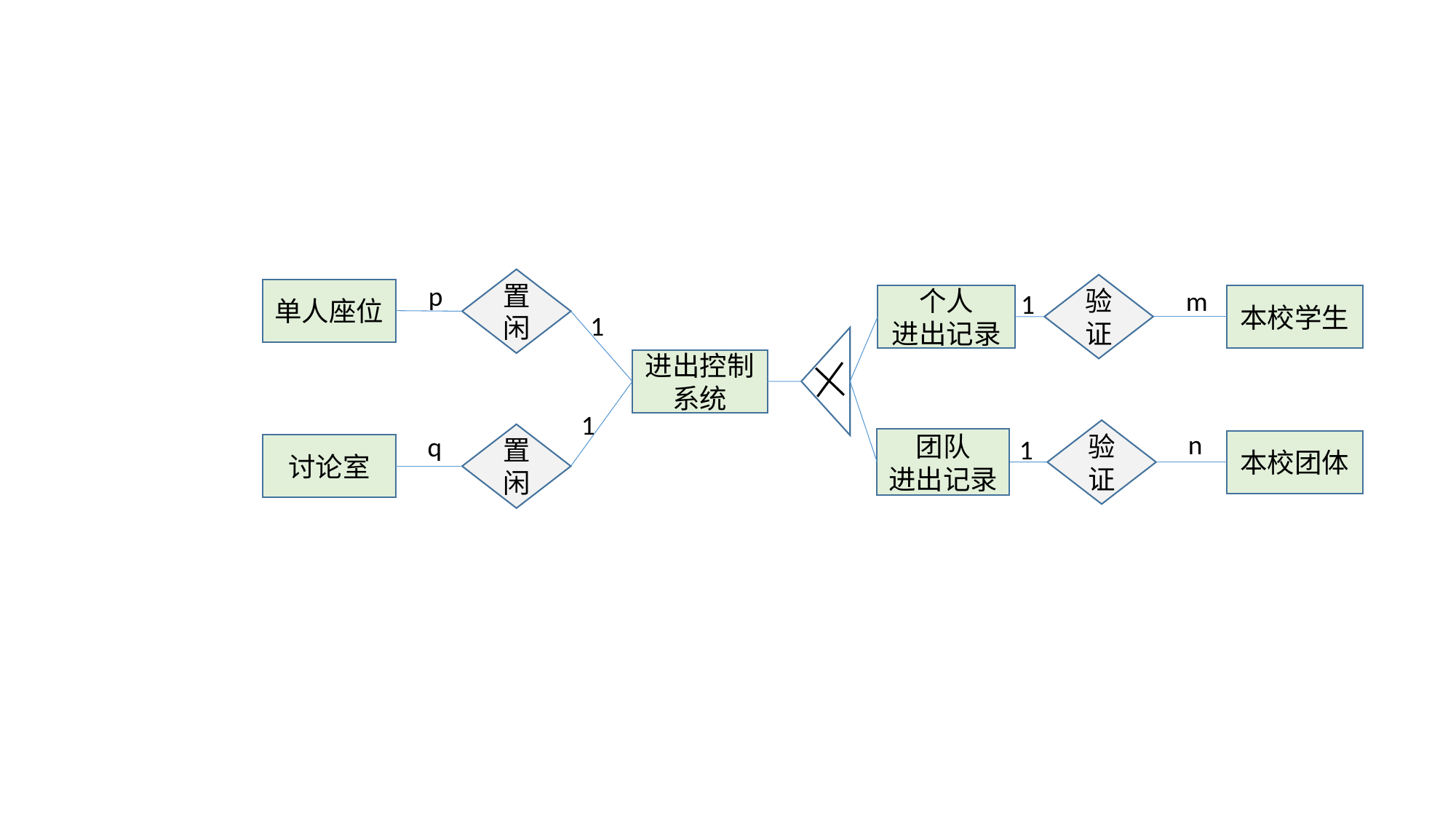

置闲
p
验证
m
单人座位
1
个人
进出记录
本校学生
1
进出控制系统

1
验证
n
q
置闲
1
团队
进出记录
本校团体
讨论室